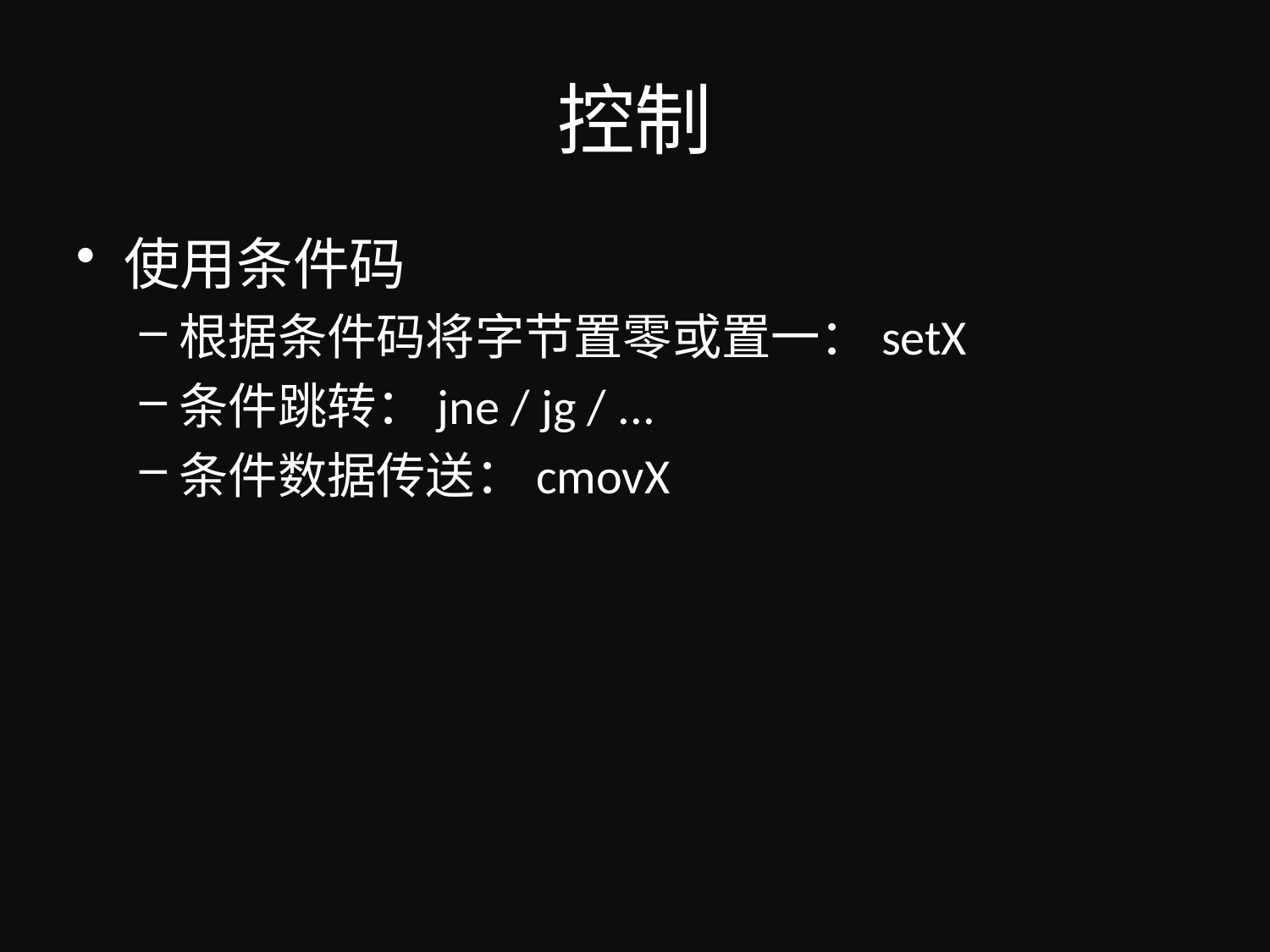

# 控制
使用条件码
根据条件码将字节置零或置一：setX
条件跳转：jne / jg / ...
条件数据传送：cmovX